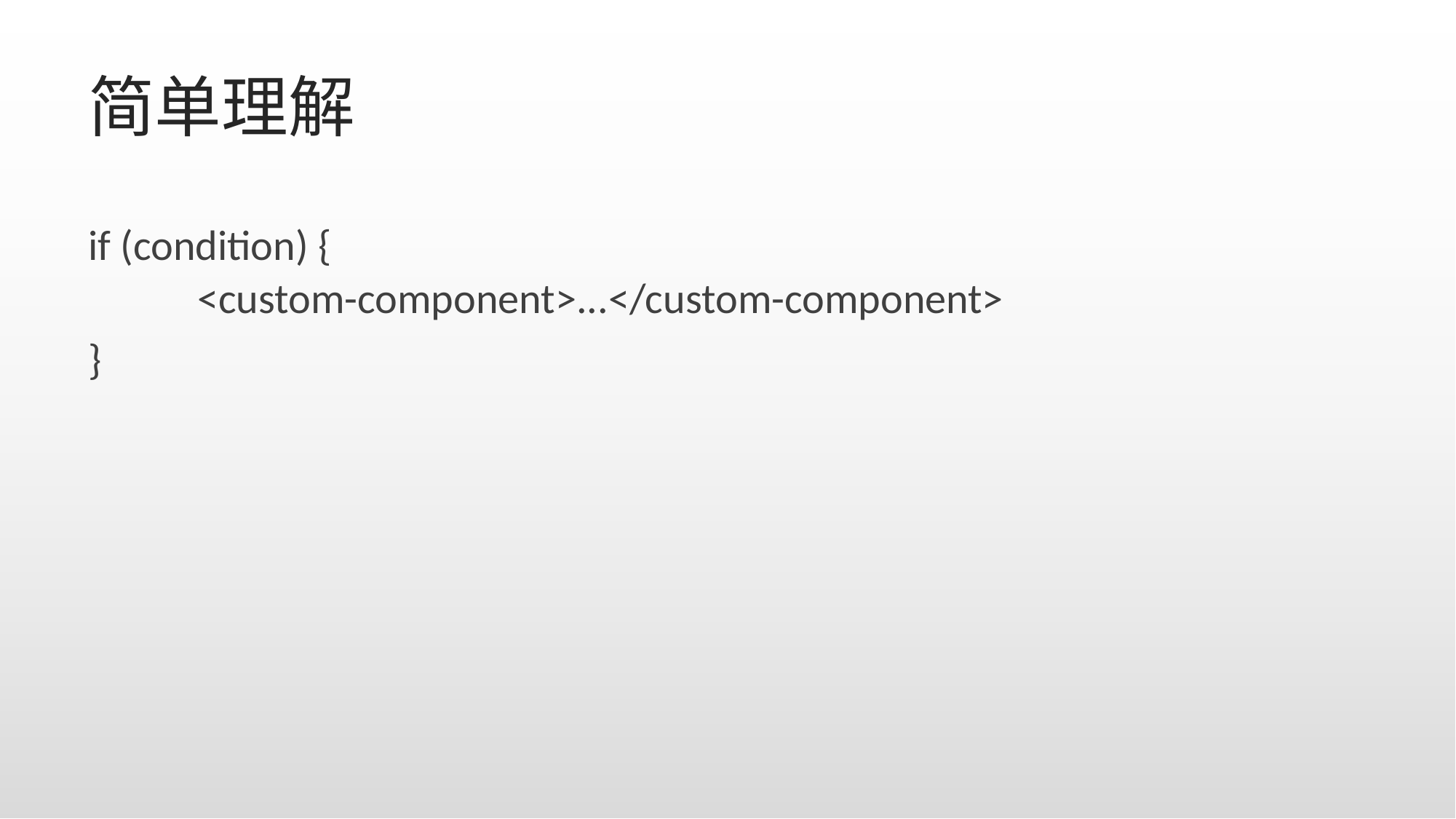

# 简单理解
if (condition) {
	<custom-component>...</custom-component>
}